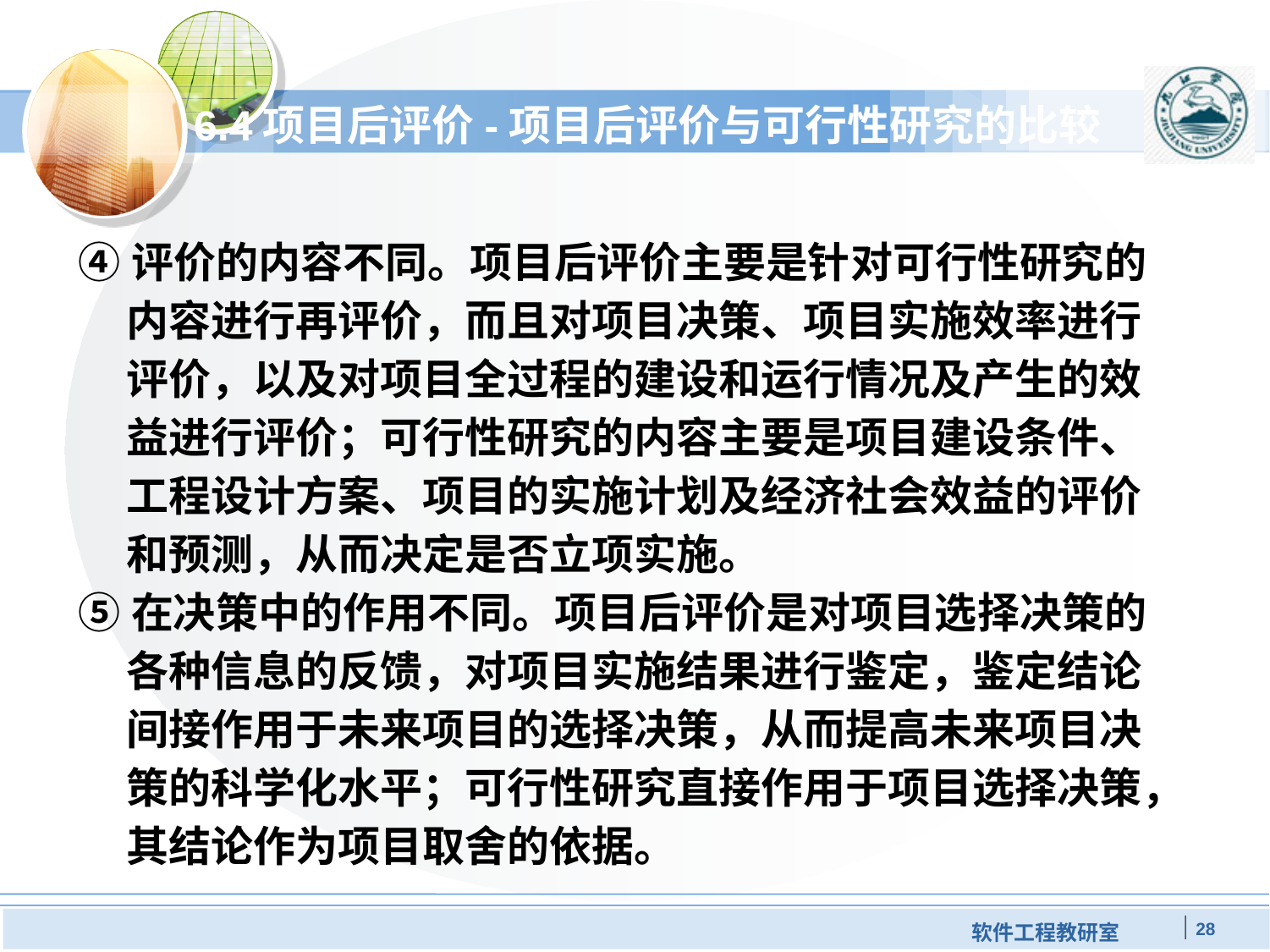

6.4项目后评价-项目后评价与可行性研究的比较
④评价的内容不同。项目后评价主要是针对可行性研究的内容进行再评价，而且对项目决策、项目实施效率进行评价，以及对项目全过程的建设和运行情况及产生的效益进行评价；可行性研究的内容主要是项目建设条件、工程设计方案、项目的实施计划及经济社会效益的评价和预测，从而决定是否立项实施。
⑤在决策中的作用不同。项目后评价是对项目选择决策的各种信息的反馈，对项目实施结果进行鉴定，鉴定结论间接作用于未来项目的选择决策，从而提高未来项目决策的科学化水平；可行性研究直接作用于项目选择决策，其结论作为项目取舍的依据。